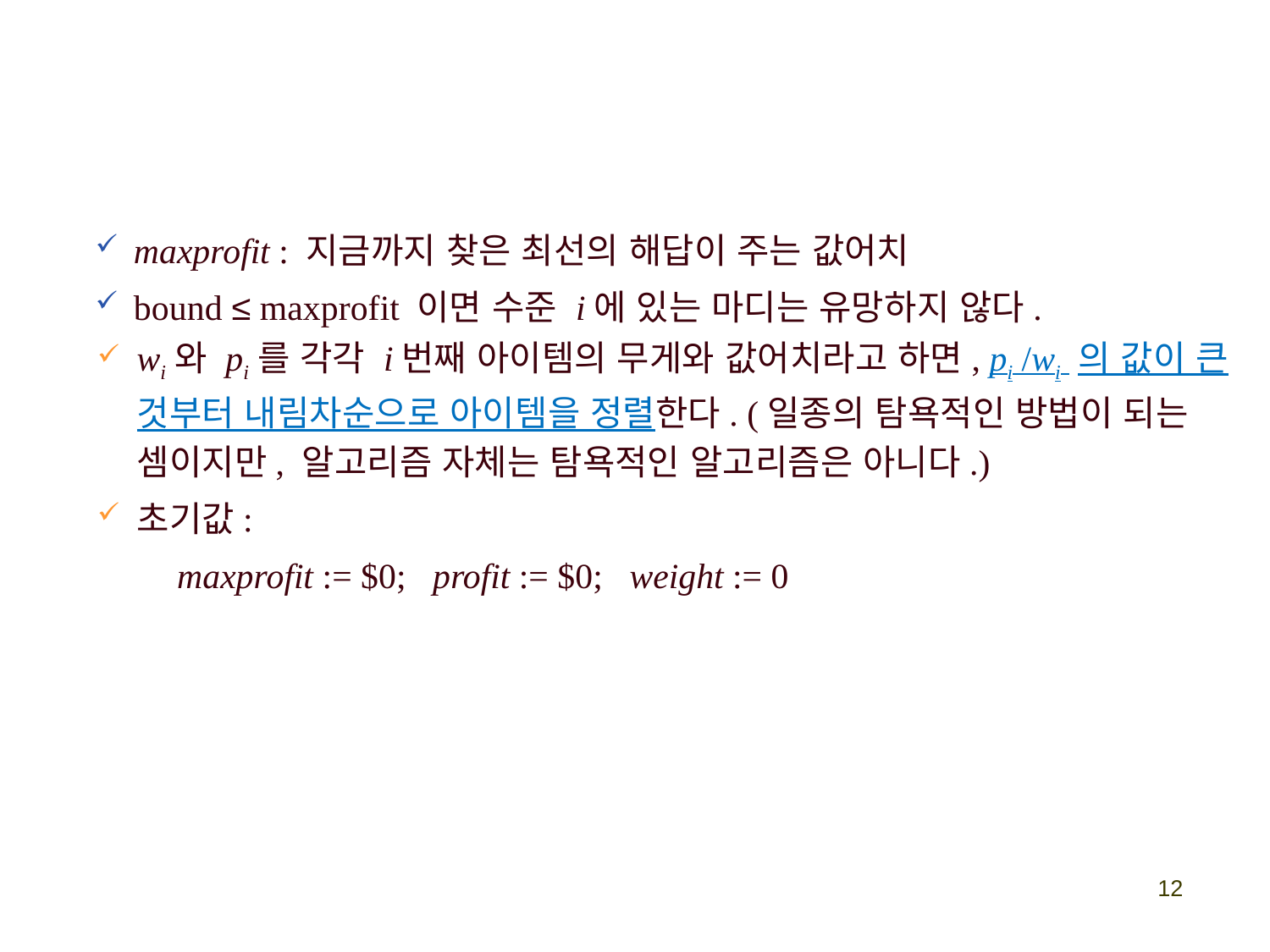

maxprofit : 지금까지 찾은 최선의 해답이 주는 값어치
bound ≤ maxprofit 이면 수준 i에 있는 마디는 유망하지 않다.
wi와 pi를 각각 i번째 아이템의 무게와 값어치라고 하면, pi /wi 의 값이 큰 것부터 내림차순으로 아이템을 정렬한다. (일종의 탐욕적인 방법이 되는 셈이지만, 알고리즘 자체는 탐욕적인 알고리즘은 아니다.)
초기값:
         maxprofit := $0;   profit := $0;   weight := 0
12